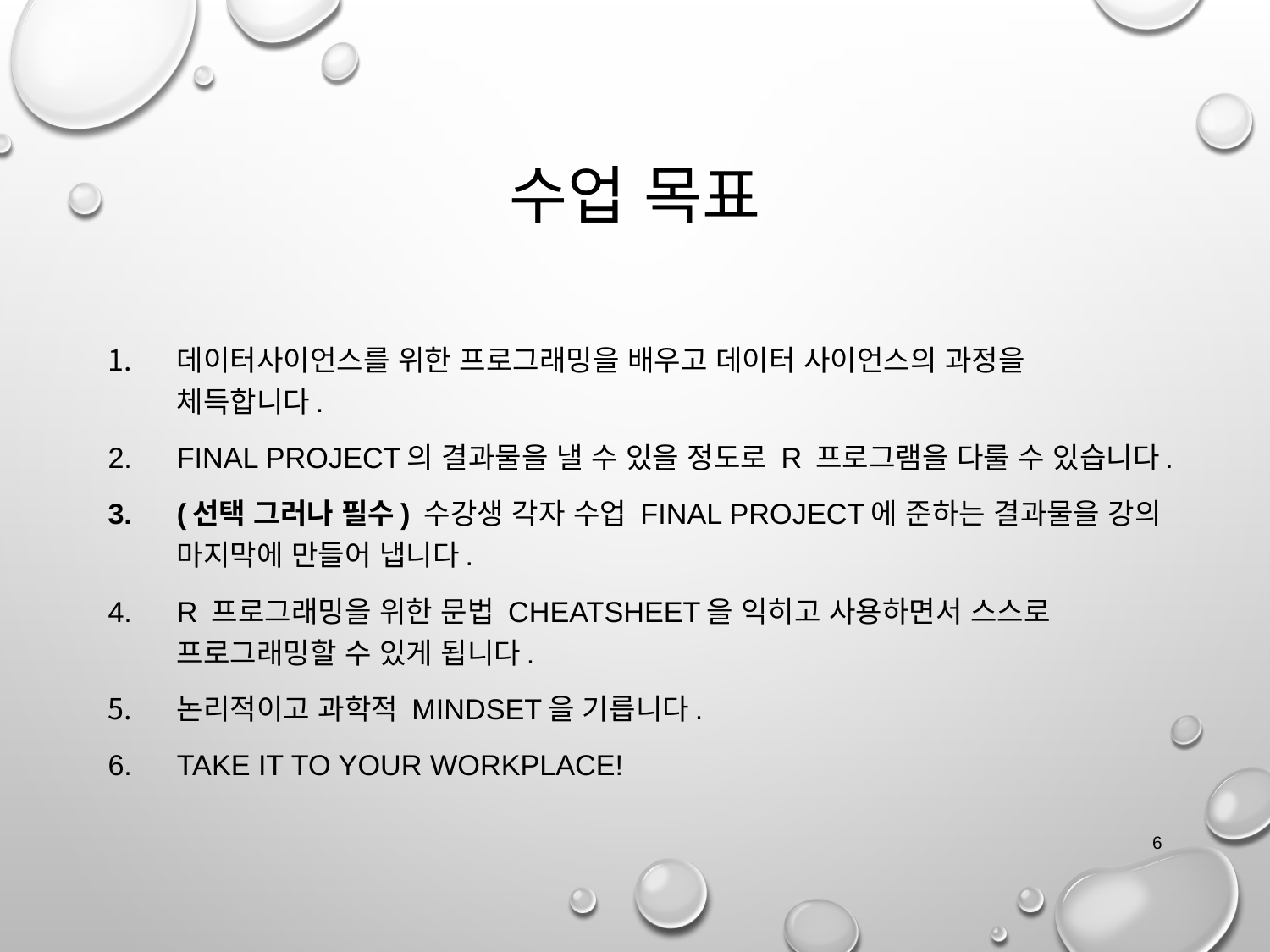

# 수업 목표
데이터사이언스를 위한 프로그래밍을 배우고 데이터 사이언스의 과정을 체득합니다.
Final Project의 결과물을 낼 수 있을 정도로 R 프로그램을 다룰 수 있습니다.
(선택 그러나 필수) 수강생 각자 수업 Final Project에 준하는 결과물을 강의 마지막에 만들어 냅니다.
R 프로그래밍을 위한 문법 Cheatsheet을 익히고 사용하면서 스스로 프로그래밍할 수 있게 됩니다.
논리적이고 과학적 mindset을 기릅니다.
Take it to your workplace!
6